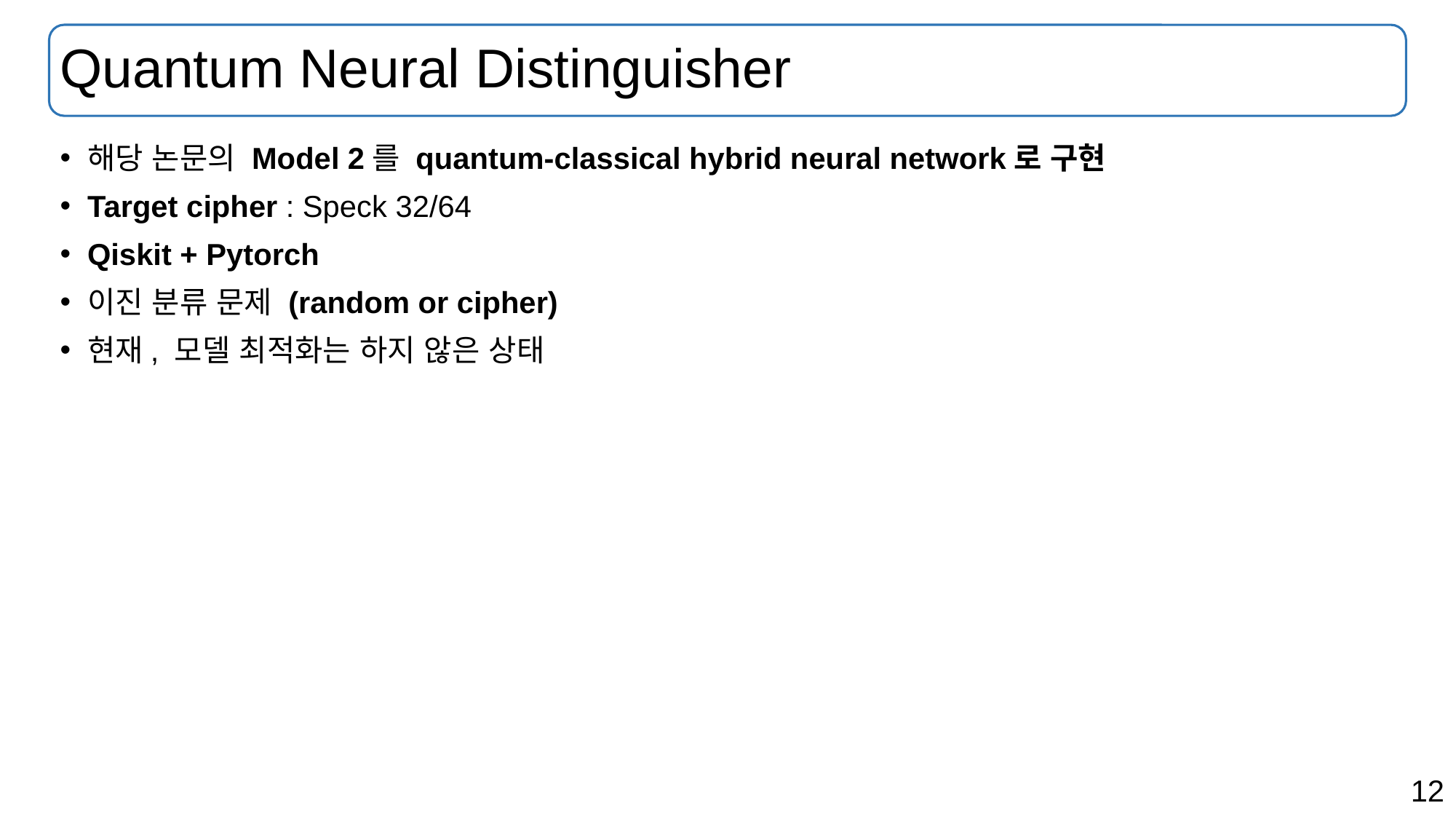

# Quantum Neural Distinguisher
해당 논문의 Model 2를 quantum-classical hybrid neural network로 구현
Target cipher : Speck 32/64
Qiskit + Pytorch
이진 분류 문제 (random or cipher)
현재, 모델 최적화는 하지 않은 상태